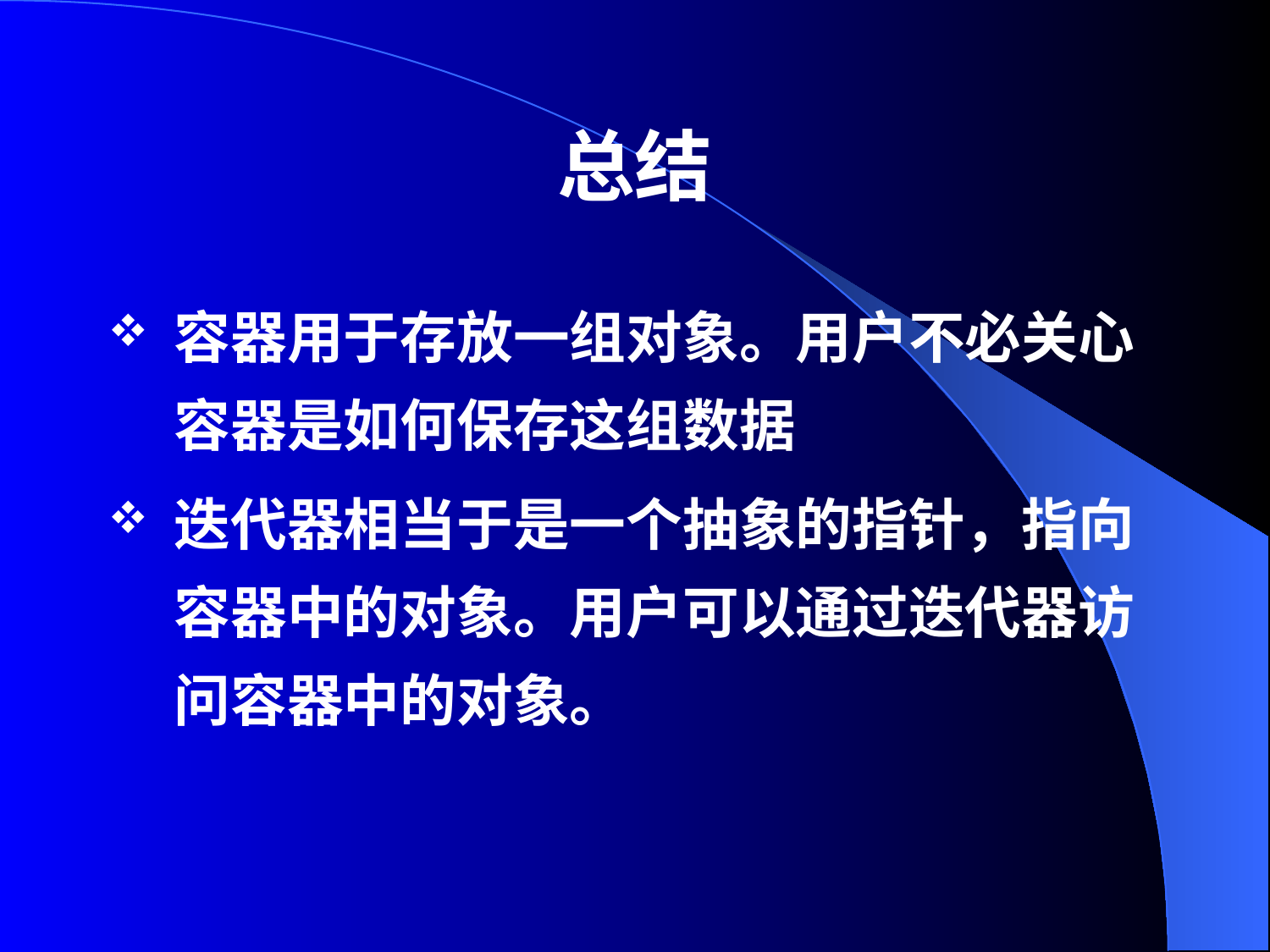

# 总结
容器用于存放一组对象。用户不必关心容器是如何保存这组数据
迭代器相当于是一个抽象的指针，指向容器中的对象。用户可以通过迭代器访问容器中的对象。